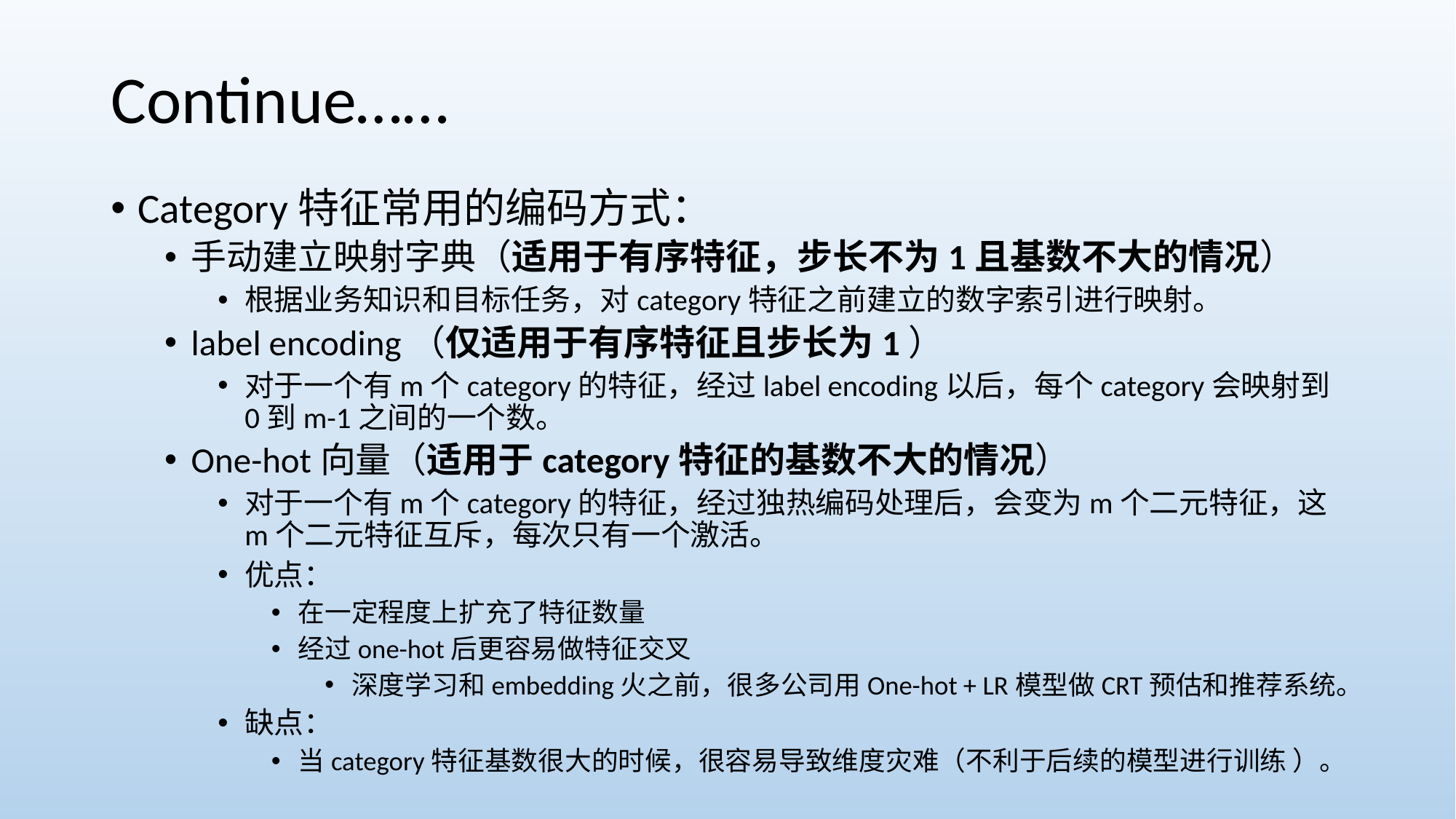

# Continue……
Category特征常用的编码方式：
手动建立映射字典（适用于有序特征，步长不为1且基数不大的情况）
根据业务知识和目标任务，对category特征之前建立的数字索引进行映射。
label encoding（仅适用于有序特征且步长为1）
对于一个有m个category的特征，经过label encoding以后，每个category会映射到0到m-1之间的一个数。
One-hot向量（适用于category特征的基数不大的情况）
对于一个有m个category的特征，经过独热编码处理后，会变为m个二元特征，这m个二元特征互斥，每次只有一个激活。
优点：
在一定程度上扩充了特征数量
经过one-hot后更容易做特征交叉
深度学习和embedding火之前，很多公司用One-hot + LR模型做CRT预估和推荐系统。
缺点：
当category特征基数很大的时候，很容易导致维度灾难（不利于后续的模型进行训练 ）。